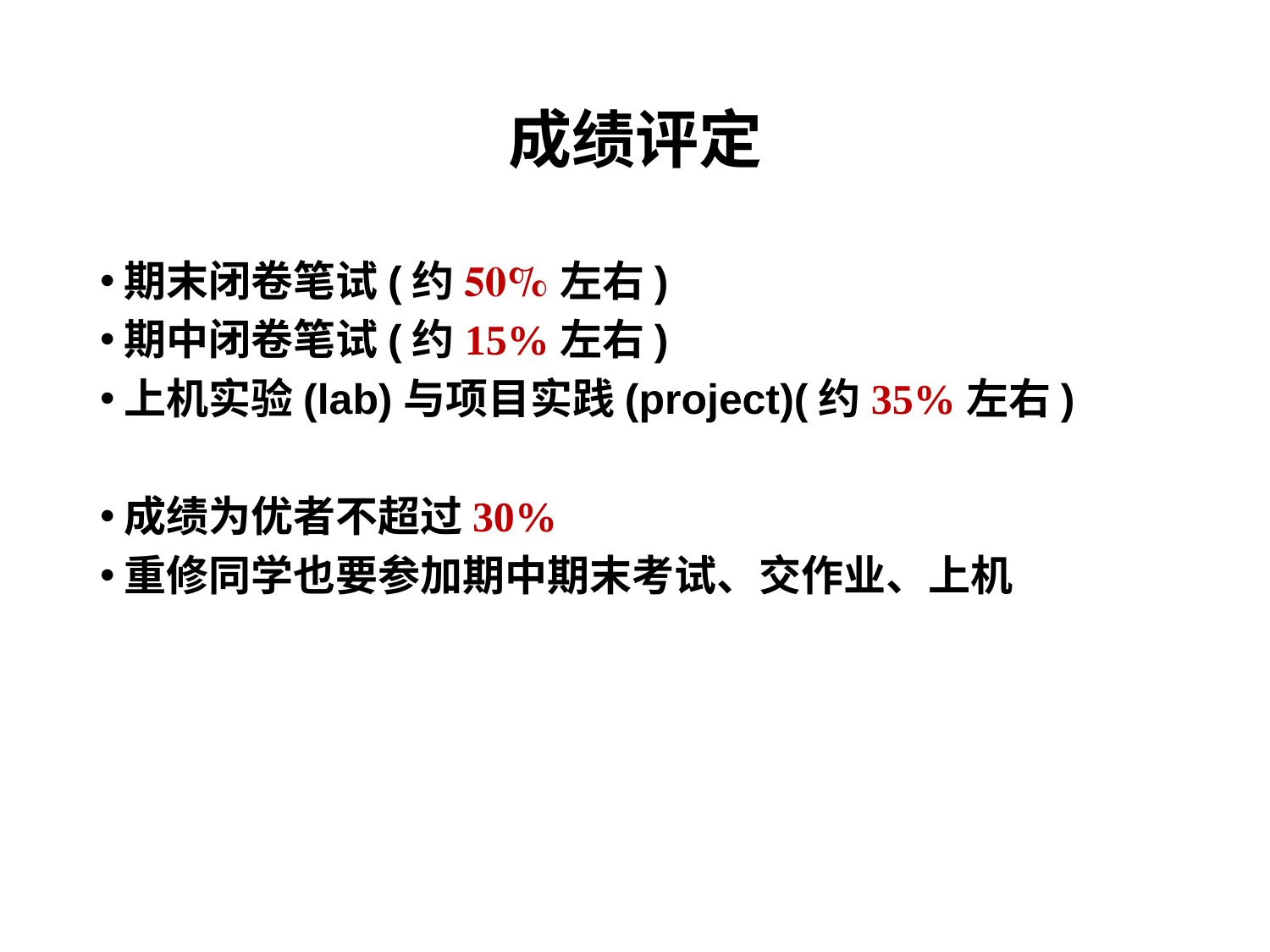

# 成绩评定
期末闭卷笔试(约50%左右)
期中闭卷笔试(约15%左右)
上机实验(lab)与项目实践(project)(约35%左右)

成绩为优者不超过30%
重修同学也要参加期中期末考试、交作业、上机